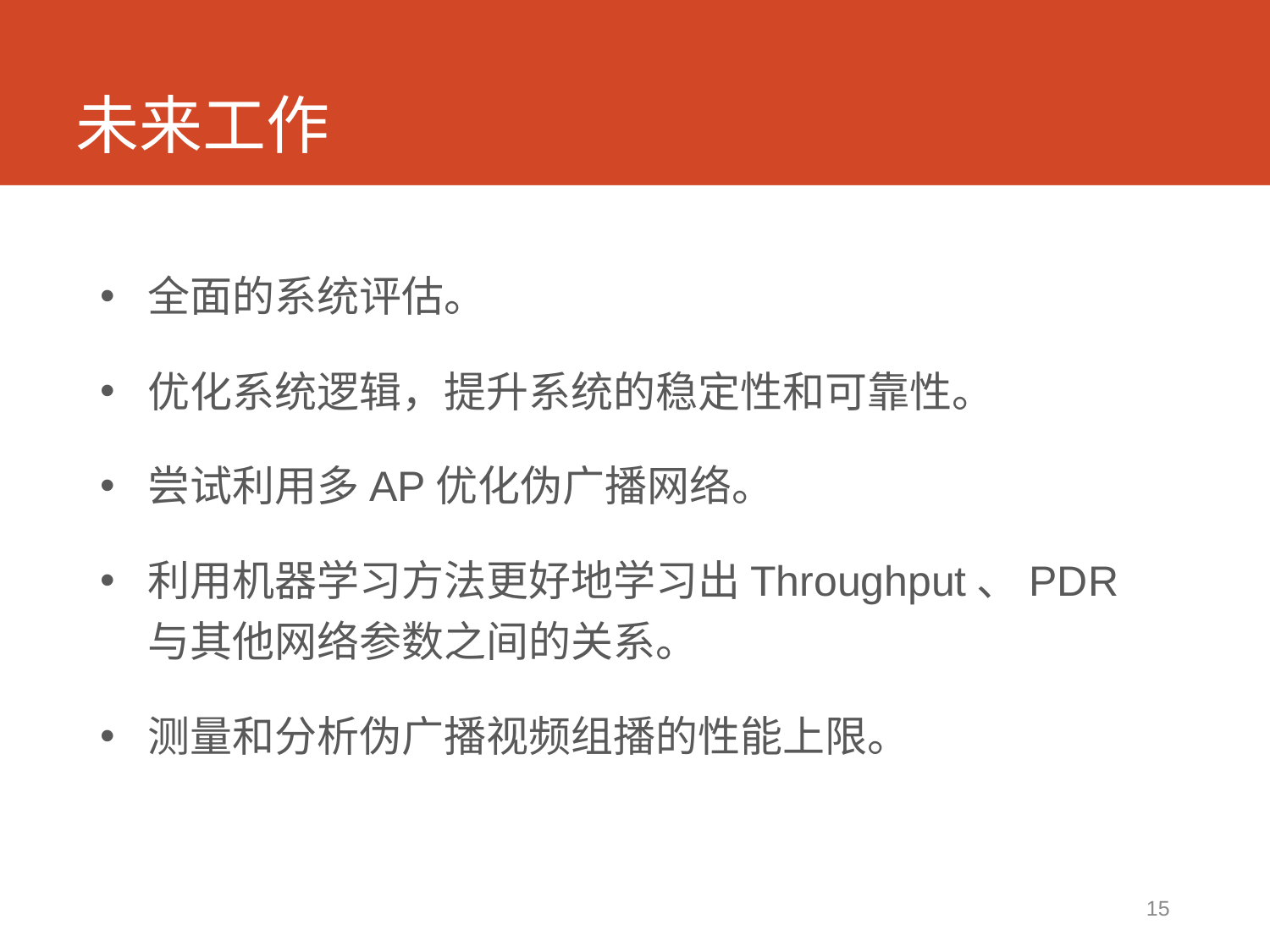

# 未来工作
全面的系统评估。
优化系统逻辑，提升系统的稳定性和可靠性。
尝试利用多AP优化伪广播网络。
利用机器学习方法更好地学习出Throughput、PDR与其他网络参数之间的关系。
测量和分析伪广播视频组播的性能上限。
15